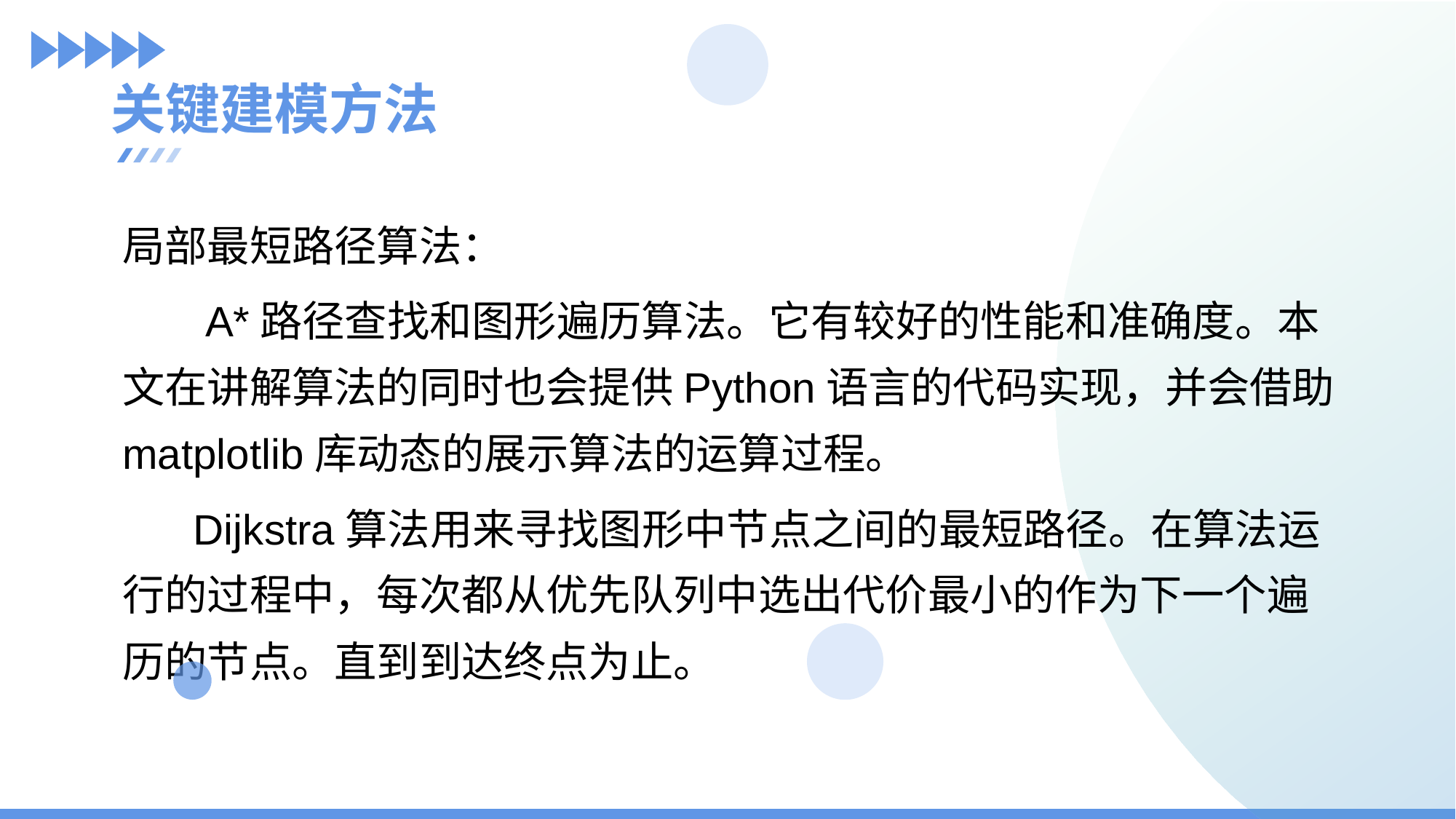

关键建模方法

局部最短路径算法：
       A*路径查找和图形遍历算法。它有较好的性能和准确度。本文在讲解算法的同时也会提供Python语言的代码实现，并会借助matplotlib库动态的展示算法的运算过程。
      Dijkstra算法用来寻找图形中节点之间的最短路径。在算法运行的过程中，每次都从优先队列中选出代价最小的作为下一个遍历的节点。直到到达终点为止。
内容是网络营销中非常关键的一个要素，可以说它是王道。内容需要具有广泛的适用性和易于理解的特点，才能够吸引更多的目标受众。一个好的内容，可以吸引潜在客户，并引导他们转化为忠实的客户。
好的内容需要有深度，观点清晰，并有一定的情感元素，这样能够更好的引发受众的共鸣和兴趣。好的内容还需要有时效性，随着社会进步和人们观念的改变，我们需要不断更新优化内容，与潮流同步，以保持内容的吸引力。
总之，内容是网络营销的基础，缺少好的内容就难以建立起稳定的目标受众基础。因此，我们必须注重不断创新和优化自己的内容，以满足受众需求，不断引领行业发展。
内容是网络营销中非常关键的一个要素，可以说它是王道。内容需要具有广泛的适用性和易于理解的特点，才能够吸引更多的目标受众。一个好的内容，可以吸引潜在客户，并引导他们转化为忠实的客户。
好的内容需要有深度，观点清晰，并有一定的情感元素，这样能够更好的引发受众的共鸣和兴趣。好的内容还需要有时效性，随着社会进步和人们观念的改变，我们需要不断更新优化内容，与潮流同步，以保持内容的吸引力。
总之，内容是网络营销的基础，缺少好的内容就难以建立起稳定的目标受众基础。因此，我们必须注重不断创新和优化自己的内容，以满足受众需求，不断引领行业发展。
内容是网络营销中非常关键的一个要素，可以说它是王道。内容需要具有广泛的适用性和易于理解的特点，才能够吸引更多的目标受众。一个好的内容，可以吸引潜在客户，并引导他们转化为忠实的客户。
好的内容需要有深度，观点清晰，并有一定的情感元素，这样能够更好的引发受众的共鸣和兴趣。好的内容还需要有时效性，随着社会进步和人们观念的改变，我们需要不断更新优化内容，与潮流同步，以保持内容的吸引力。
总之，内容是网络营销的基础，缺少好的内容就难以建立起稳定的目标受众基础。因此，我们必须注重不断创新和优化自己的内容，以满足受众需求，不断引领行业发展。
内容是网络营销中非常关键的一个要素，可以说它是王道。内容需要具有广泛的适用性和易于理解的特点，才能够吸引更多的目标受众。一个好的内容，可以吸引潜在客户，并引导他们转化为忠实的客户。
好的内容需要有深度，观点清晰，并有一定的情感元素，这样能够更好的引发受众的共鸣和兴趣。好的内容还需要有时效性，随着社会进步和人们观念的改变，我们需要不断更新优化内容，与潮流同步，以保持内容的吸引力。
总之，内容是网络营销的基础，缺少好的内容就难以建立起稳定的目标受众基础。因此，我们必须注重不断创新和优化自己的内容，以满足受众需求，不断引领行业发展。